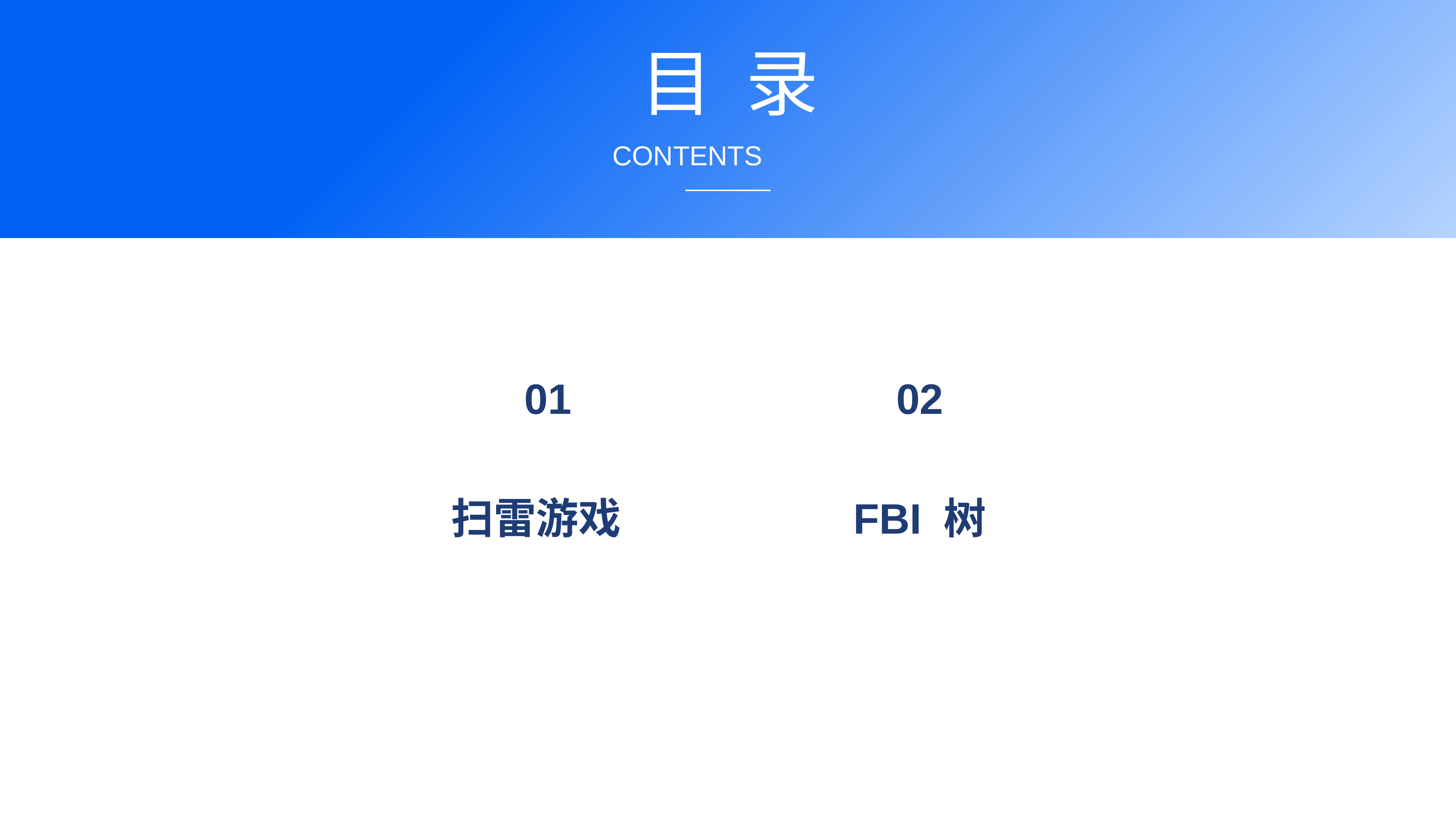

目  录
CONTENTS
02
01
扫雷游戏
FBI 树